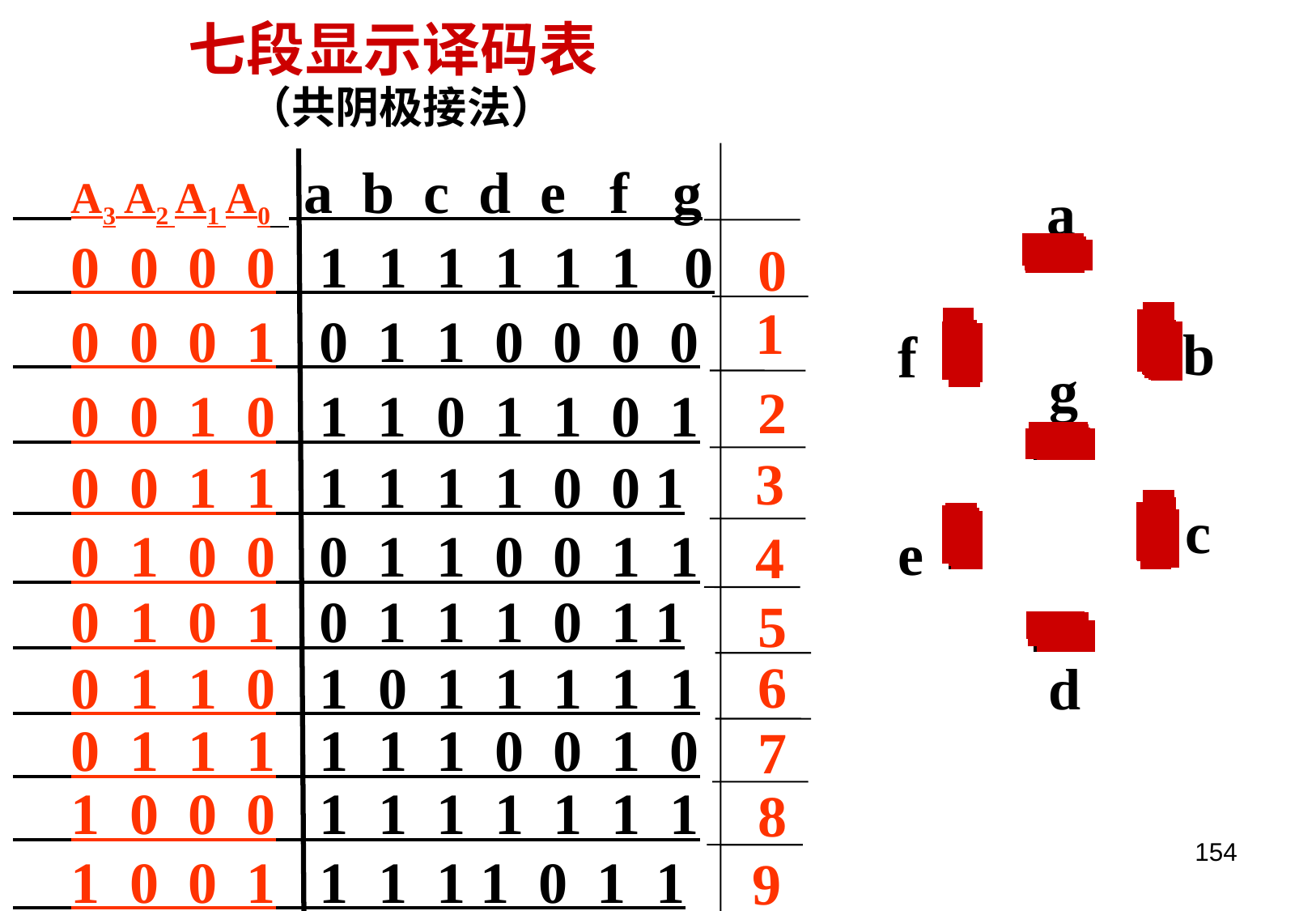

七段显示译码表
（共阴极接法）

0
1
2
3
4
5
6
7
8
9

    A3 A2 A1 A0    a  b  c  d  e   f   g
a
    0  0  0  0   1  1  1  1  1  1   0

    0  0  0  1   0  1  1  0  0  0  0

b
f

g
    0  0  1  0   1  1  0  1  1  0  1

    0  0  1  1   1  1  1  1  0  0 1
c
e
    0  1  0  0   0  1  1  0  0  1  1

    0  1  0  1   0  1  1  1  0  1 1

    0  1  1  0   1  0  1  1  1  1  1
d
    0  1  1  1   1  1  1  0  0  1  0
    1  0  0  0   1  1  1  1  1  1  1
154
    1  0  0  1   1  1  1 1  0  1  1